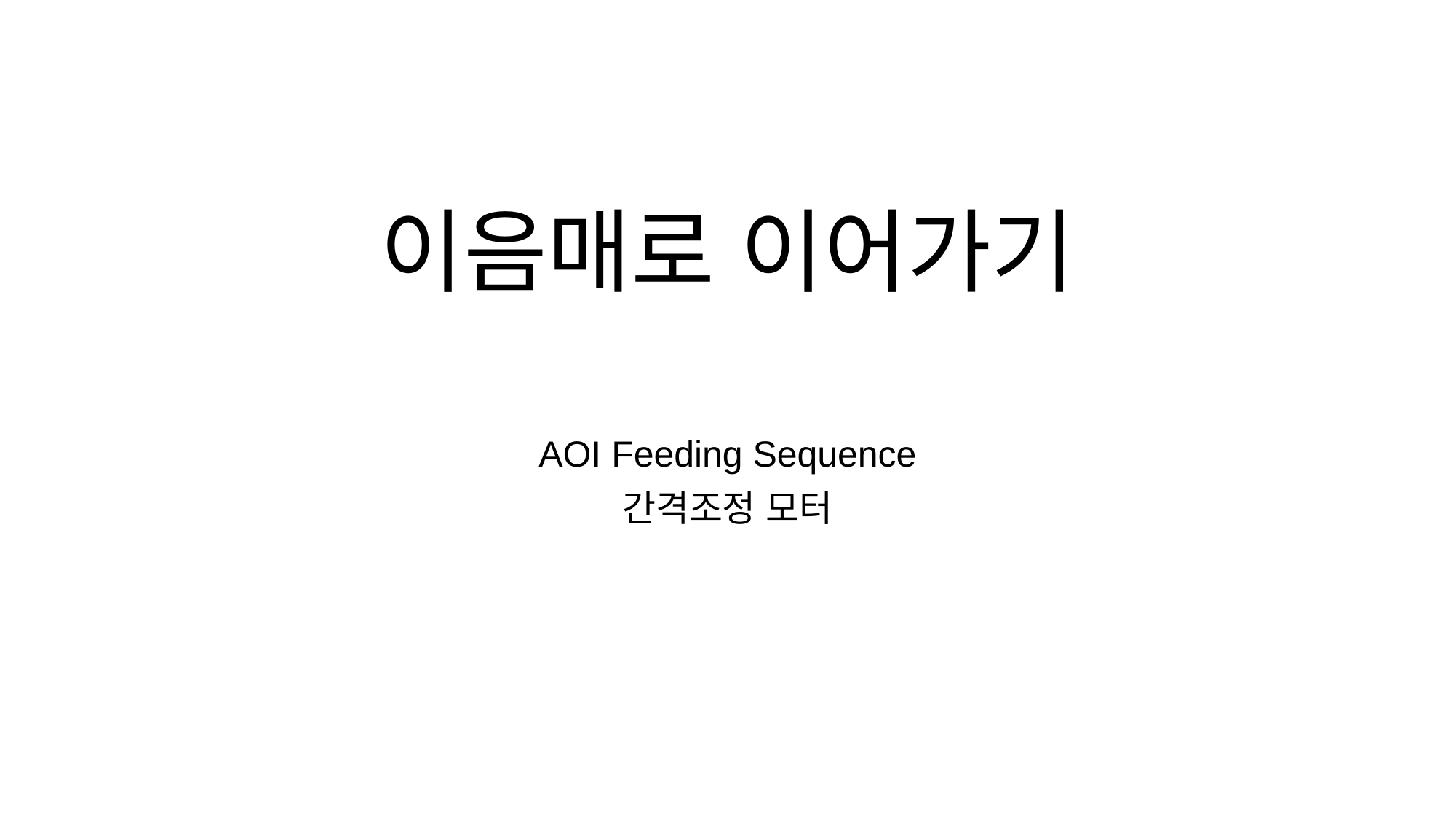

# 이음매로 이어가기
AOI Feeding Sequence
간격조정 모터